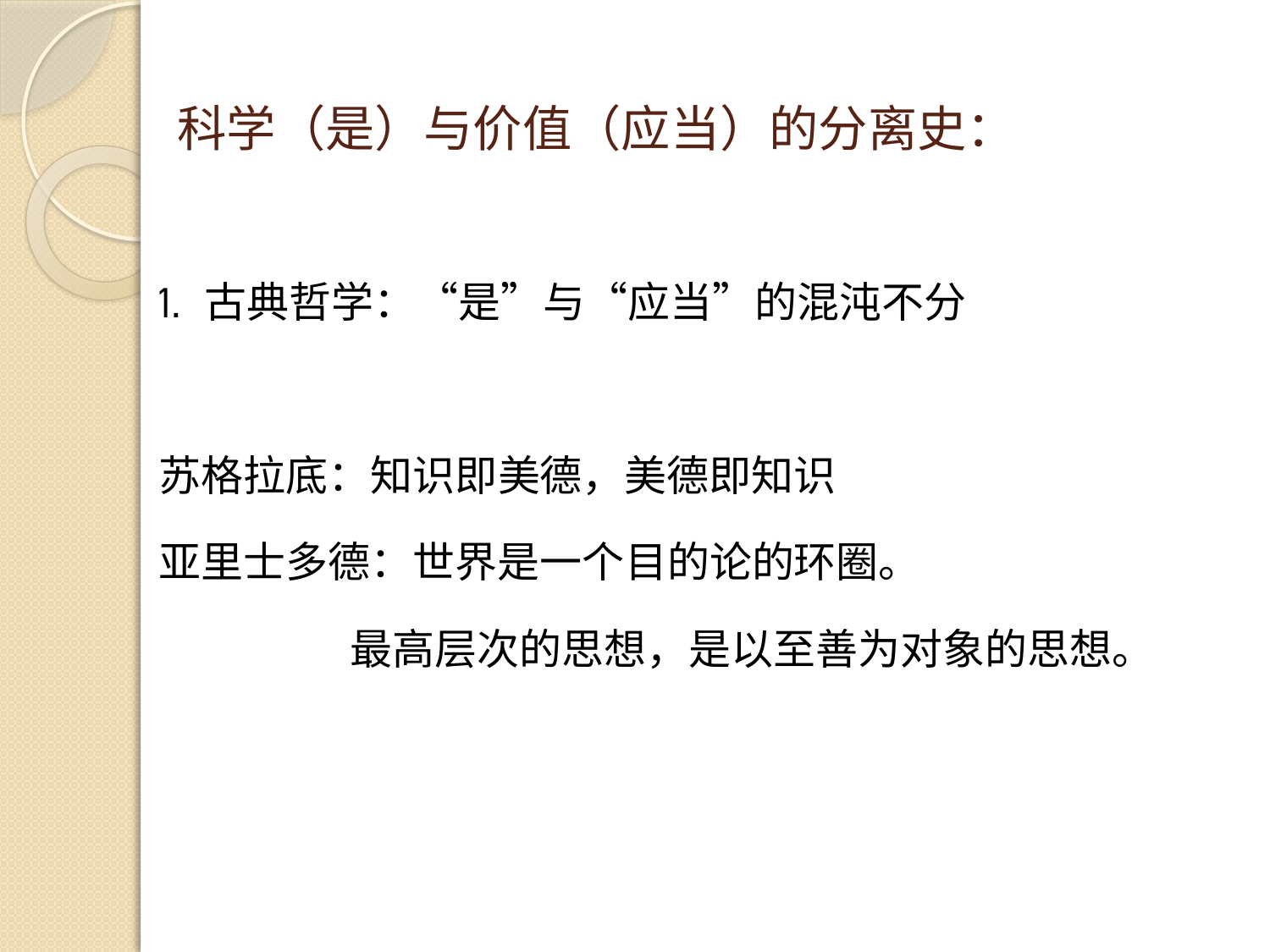

# 科学（是）与价值（应当）的分离史：

1. 古典哲学：“是”与“应当”的混沌不分

苏格拉底：知识即美德，美德即知识
亚里士多德：世界是一个目的论的环圈。
                   最高层次的思想，是以至善为对象的思想。